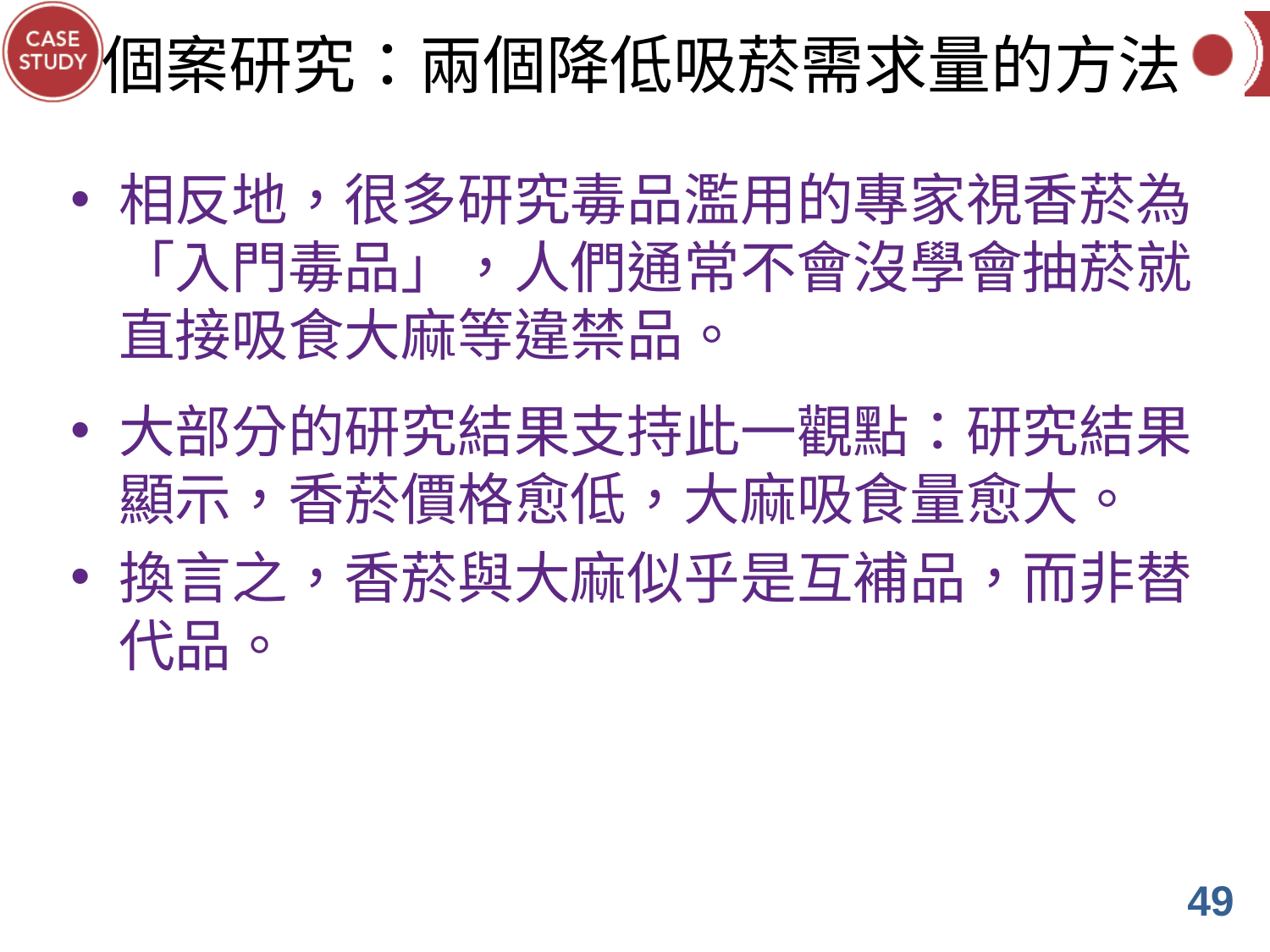

# 個案研究：兩個降低吸菸需求量的方法
相反地，很多研究毒品濫用的專家視香菸為「入門毒品」，人們通常不會沒學會抽菸就直接吸食大麻等違禁品。

大部分的研究結果支持此一觀點：研究結果顯示，香菸價格愈低，大麻吸食量愈大。
換言之，香菸與大麻似乎是互補品，而非替代品。
49